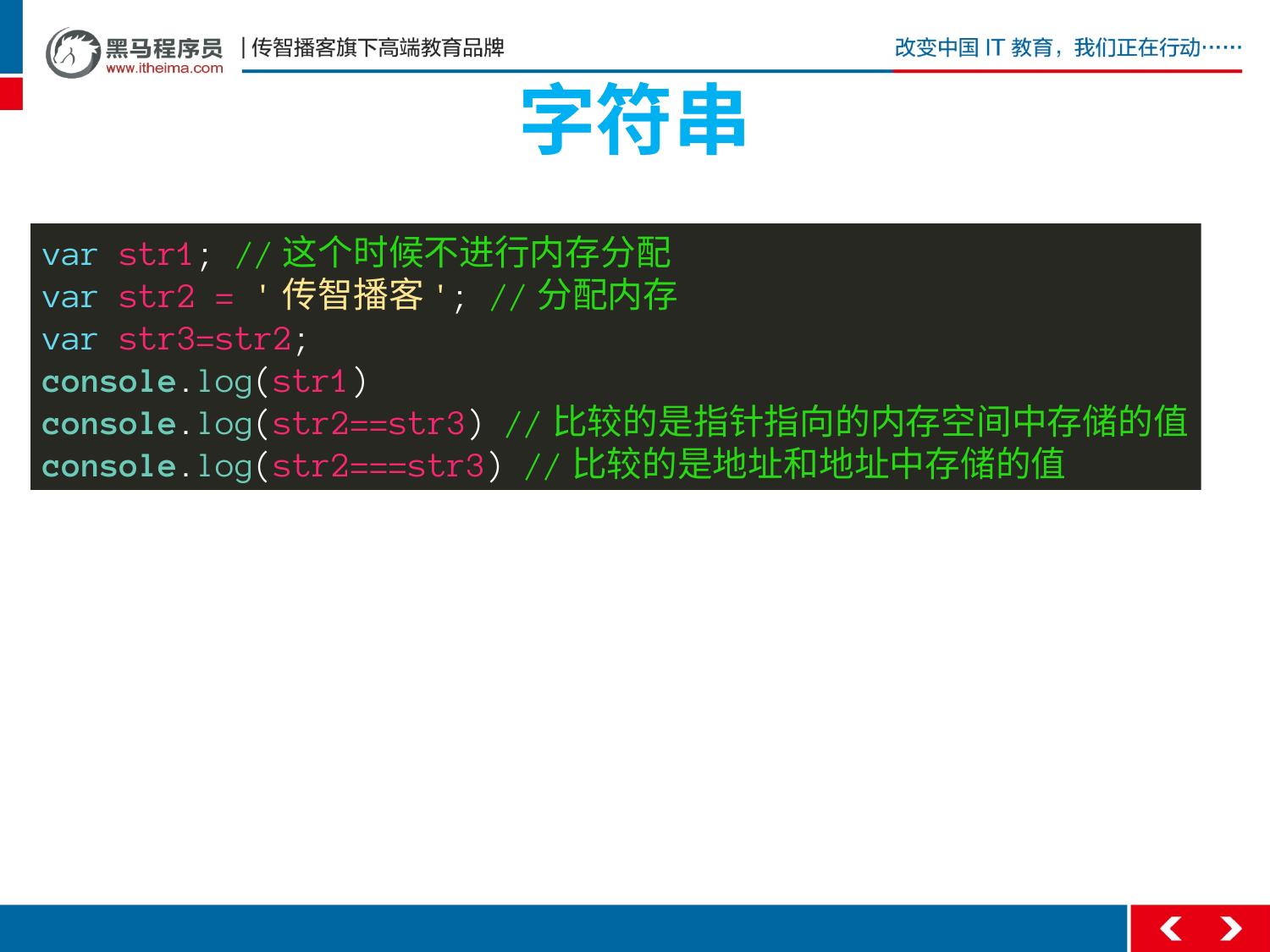

# 字符串
var str1; //这个时候不进行内存分配
var str2 = '传智播客'; //分配内存
var str3=str2;
console.log(str1)
console.log(str2==str3) //比较的是指针指向的内存空间中存储的值
console.log(str2===str3) //比较的是地址和地址中存储的值